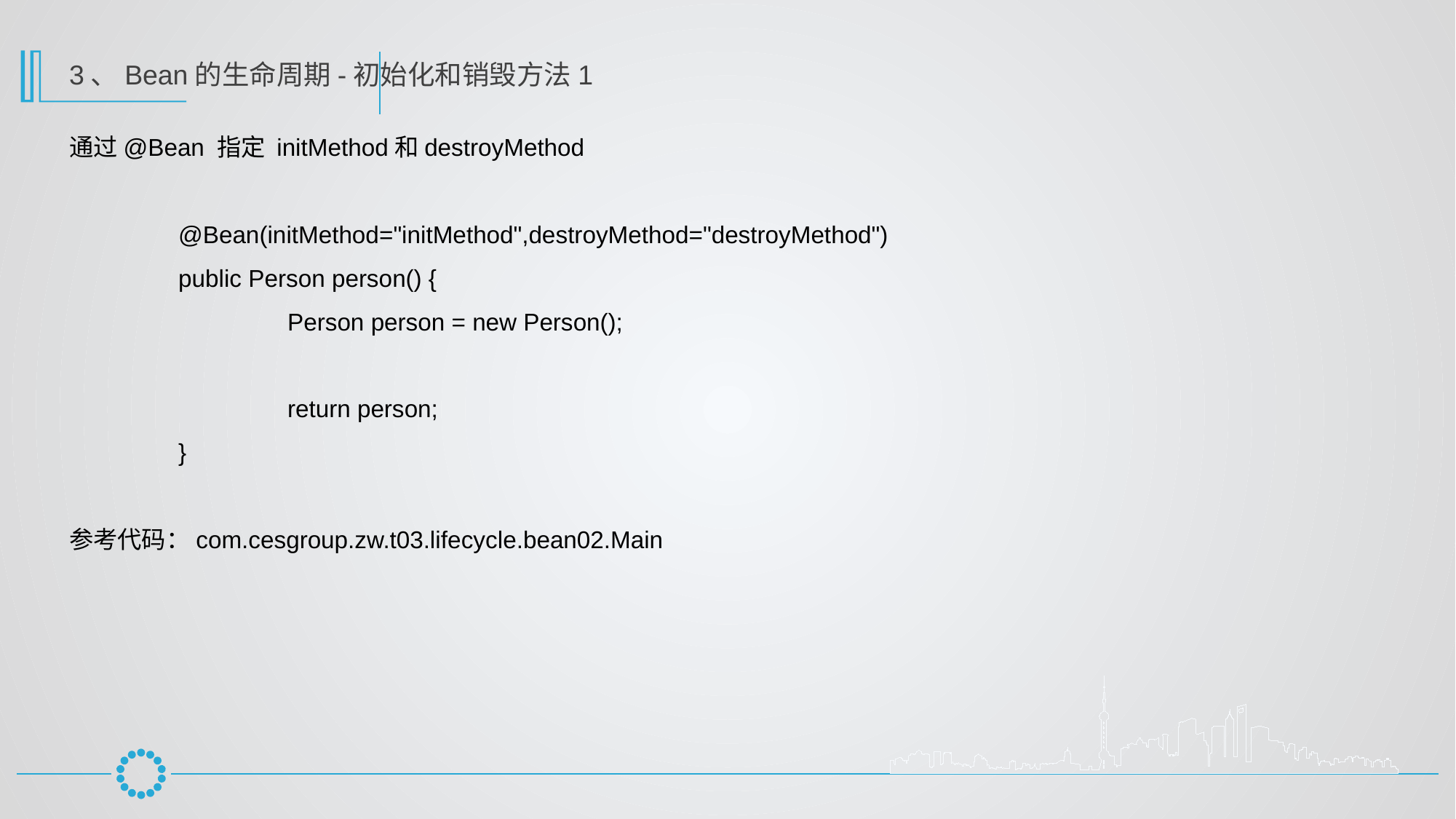

3、Bean的生命周期-初始化和销毁方法1
通过@Bean 指定 initMethod和destroyMethod

	@Bean(initMethod="initMethod",destroyMethod="destroyMethod")
	public Person person() {
		Person person = new Person();

		return person;
	}

参考代码：com.cesgroup.zw.t03.lifecycle.bean02.Main

11